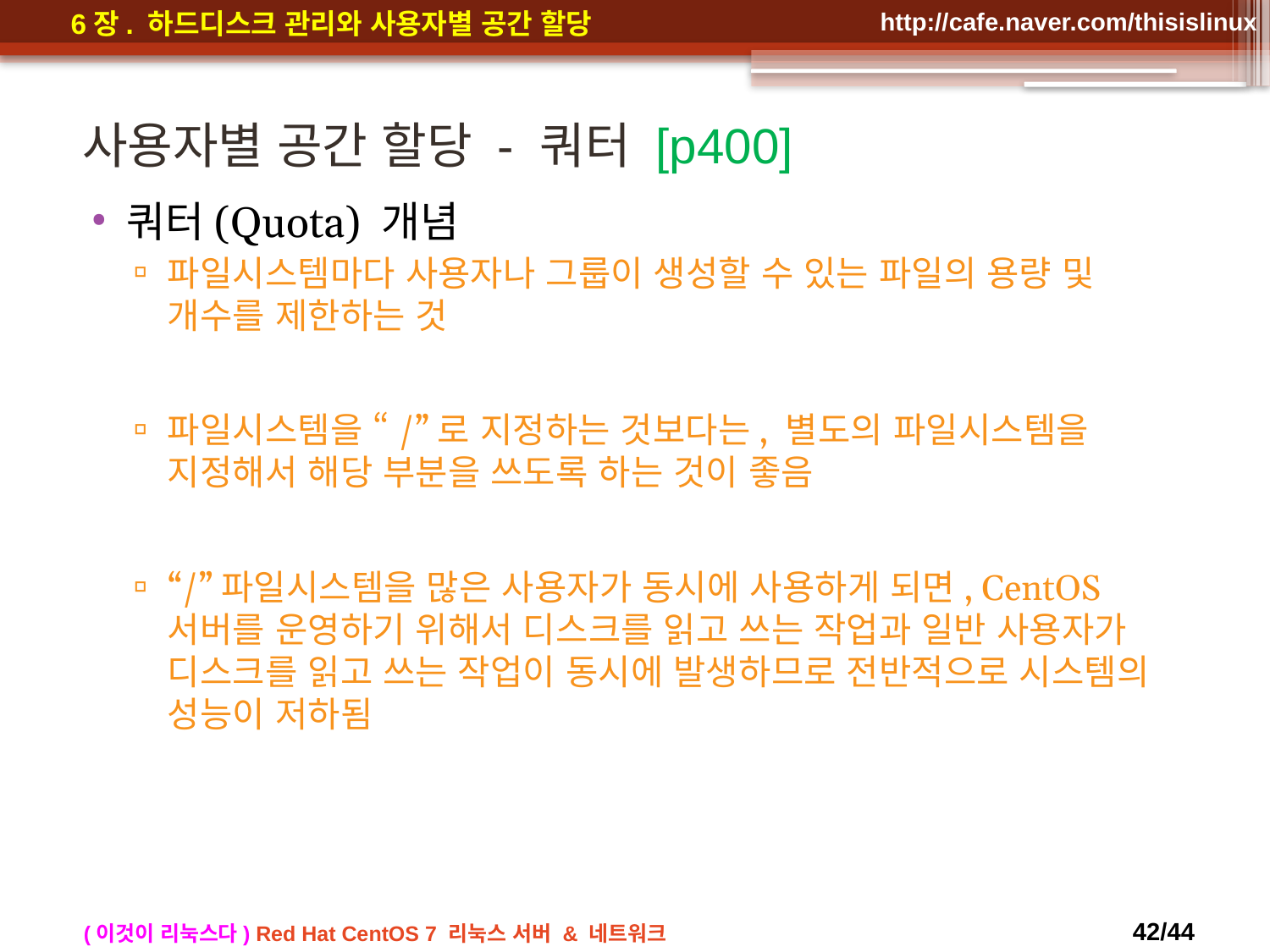

# 사용자별 공간 할당 - 쿼터 [p400]
쿼터(Quota) 개념
파일시스템마다 사용자나 그룹이 생성할 수 있는 파일의 용량 및 개수를 제한하는 것

파일시스템을 “/”로 지정하는 것보다는, 별도의 파일시스템을 지정해서 해당 부분을 쓰도록 하는 것이 좋음

“/”파일시스템을 많은 사용자가 동시에 사용하게 되면, CentOS 서버를 운영하기 위해서 디스크를 읽고 쓰는 작업과 일반 사용자가 디스크를 읽고 쓰는 작업이 동시에 발생하므로 전반적으로 시스템의 성능이 저하됨